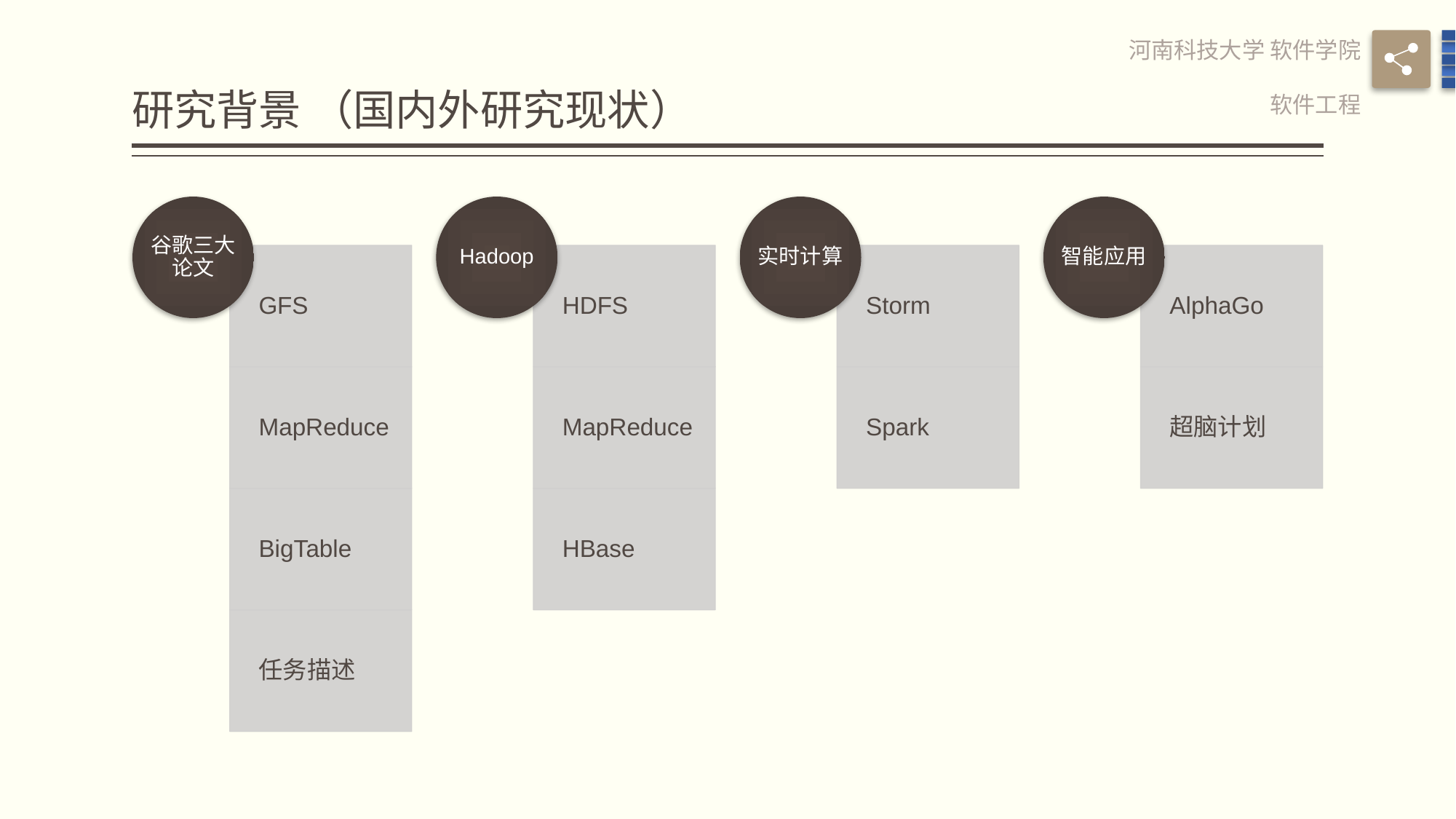

# 研究背景 （国内外研究现状）
河南科技大学 软件学院
软件工程

GFS
MapReduce
BigTable
任务描述
谷歌三大论文
HDFS
MapReduce
HBase
Hadoop
Storm
Spark
实时计算
AlphaGo
超脑计划
智能应用